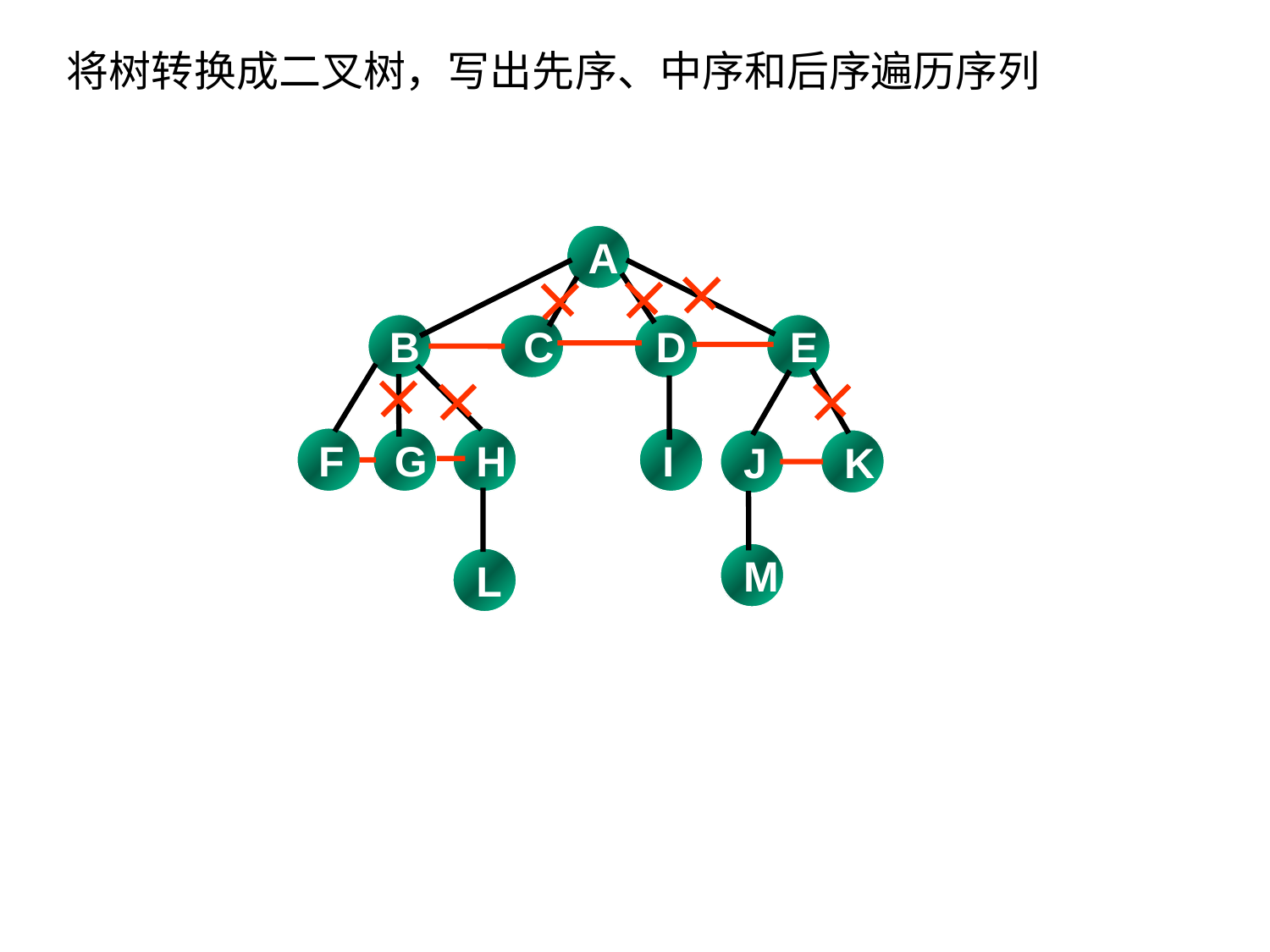

将树转换成二叉树，写出先序、中序和后序遍历序列

A

B

C

D

E

F

G

H

I

J

K

M

L